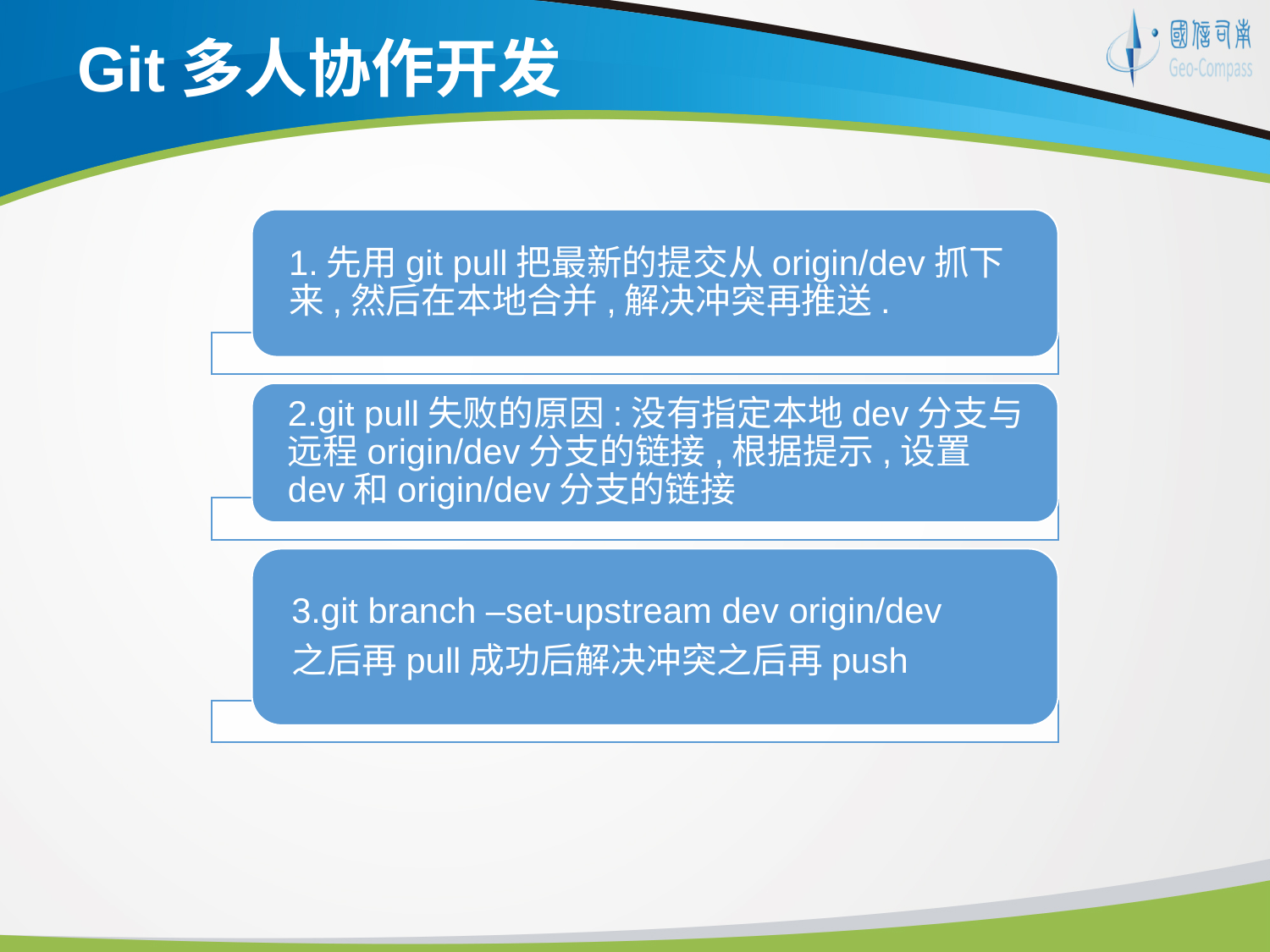

# Git多人协作开发
1.先用git pull把最新的提交从origin/dev抓下来,然后在本地合并,解决冲突再推送.
2.git pull失败的原因:没有指定本地dev分支与远程origin/dev分支的链接,根据提示,设置dev和origin/dev分支的链接
3.git branch –set-upstream dev origin/dev
之后再pull成功后解决冲突之后再push